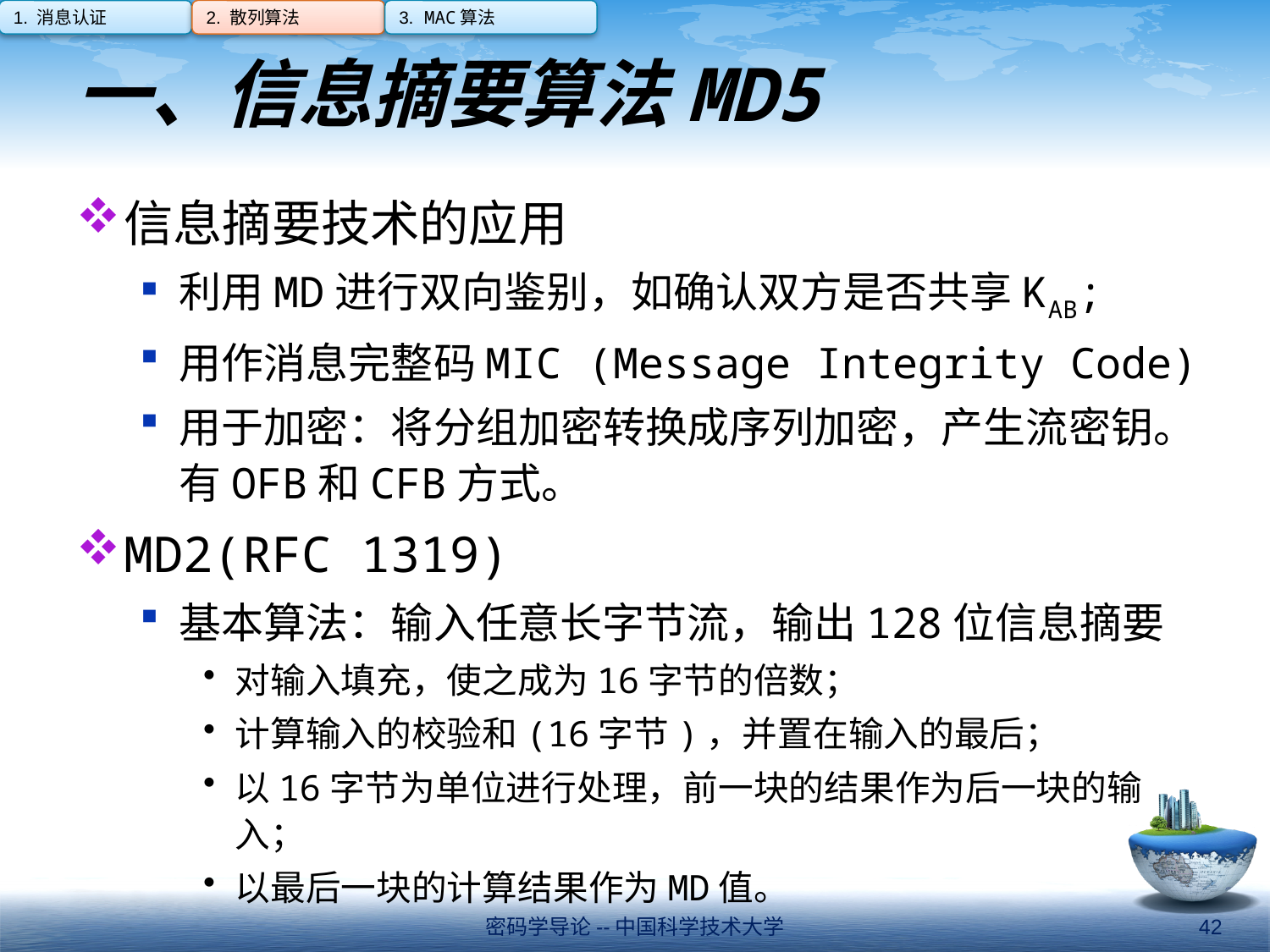

1. 消息认证
2. 散列算法
3. MAC算法
# 一、信息摘要算法MD5
信息摘要技术的应用
利用MD进行双向鉴别，如确认双方是否共享KAB;
用作消息完整码MIC (Message Integrity Code)
用于加密：将分组加密转换成序列加密，产生流密钥。有OFB和CFB方式。
MD2(RFC 1319)
基本算法：输入任意长字节流，输出128位信息摘要
对输入填充，使之成为16字节的倍数；
计算输入的校验和(16字节)，并置在输入的最后；
以16字节为单位进行处理，前一块的结果作为后一块的输入；
以最后一块的计算结果作为MD值。
密码学导论--中国科学技术大学
42